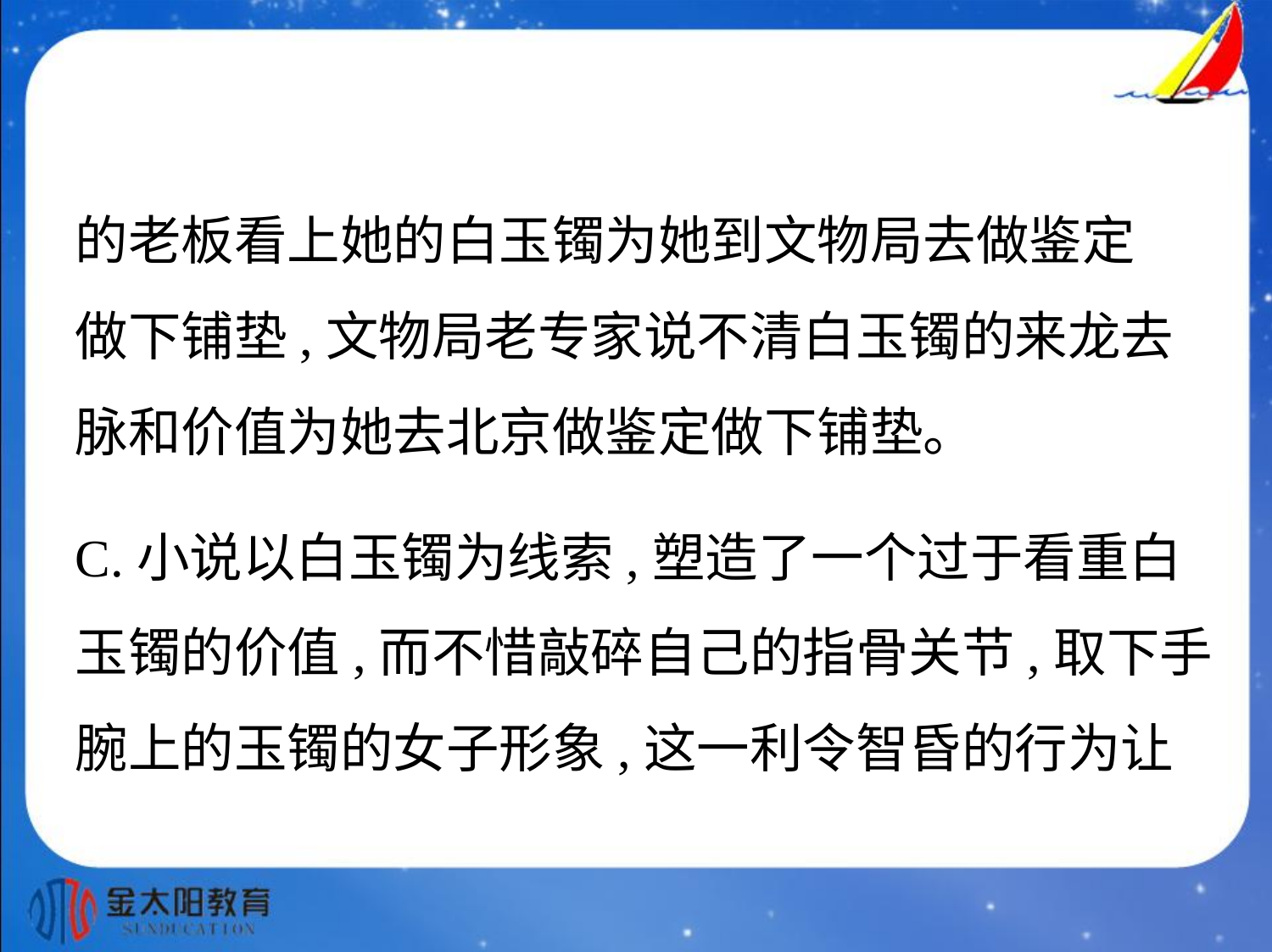

的老板看上她的白玉镯为她到文物局去做鉴定
做下铺垫,文物局老专家说不清白玉镯的来龙去
脉和价值为她去北京做鉴定做下铺垫。
C.小说以白玉镯为线索,塑造了一个过于看重白
玉镯的价值,而不惜敲碎自己的指骨关节,取下手
腕上的玉镯的女子形象,这一利令智昏的行为让